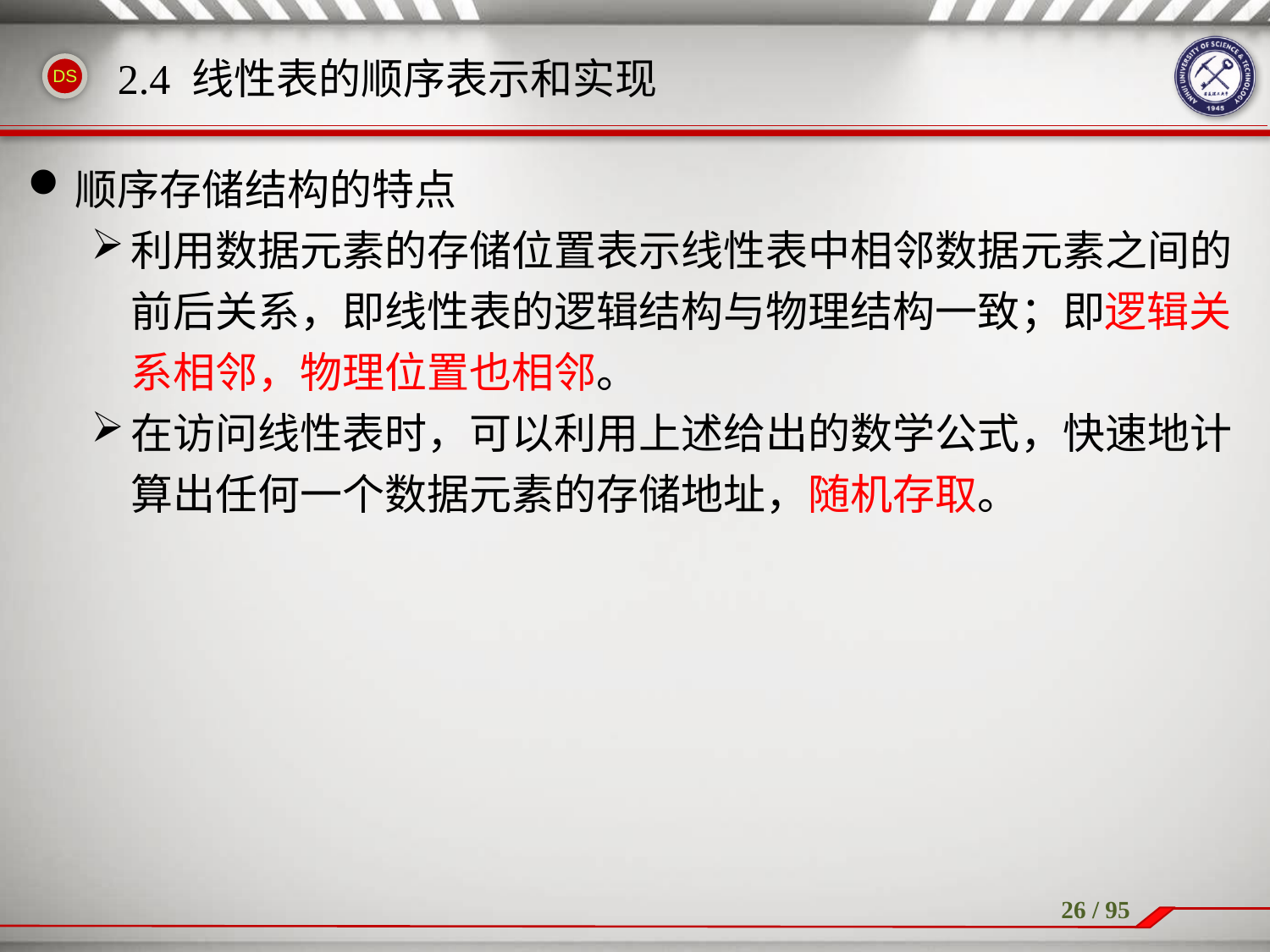

# 2.4 线性表的顺序表示和实现
顺序存储结构的特点
利用数据元素的存储位置表示线性表中相邻数据元素之间的前后关系，即线性表的逻辑结构与物理结构一致；即逻辑关系相邻，物理位置也相邻。
在访问线性表时，可以利用上述给出的数学公式，快速地计算出任何一个数据元素的存储地址，随机存取。